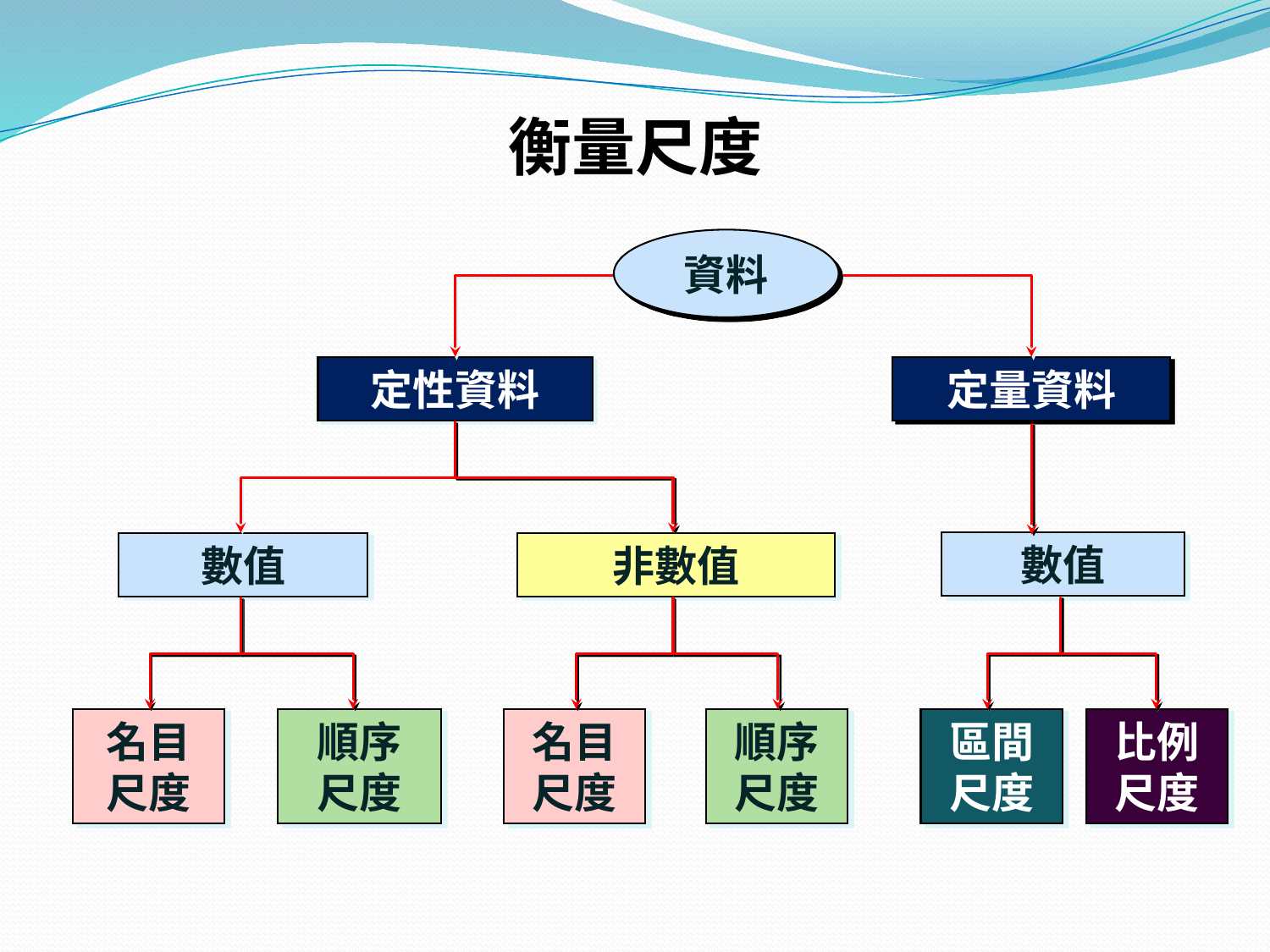

衡量尺度
資料

定性資料
定量資料

數值
數值
非數值

名目
尺度
順序
尺度
名目
尺度
順序
尺度
區間
尺度
比例
尺度